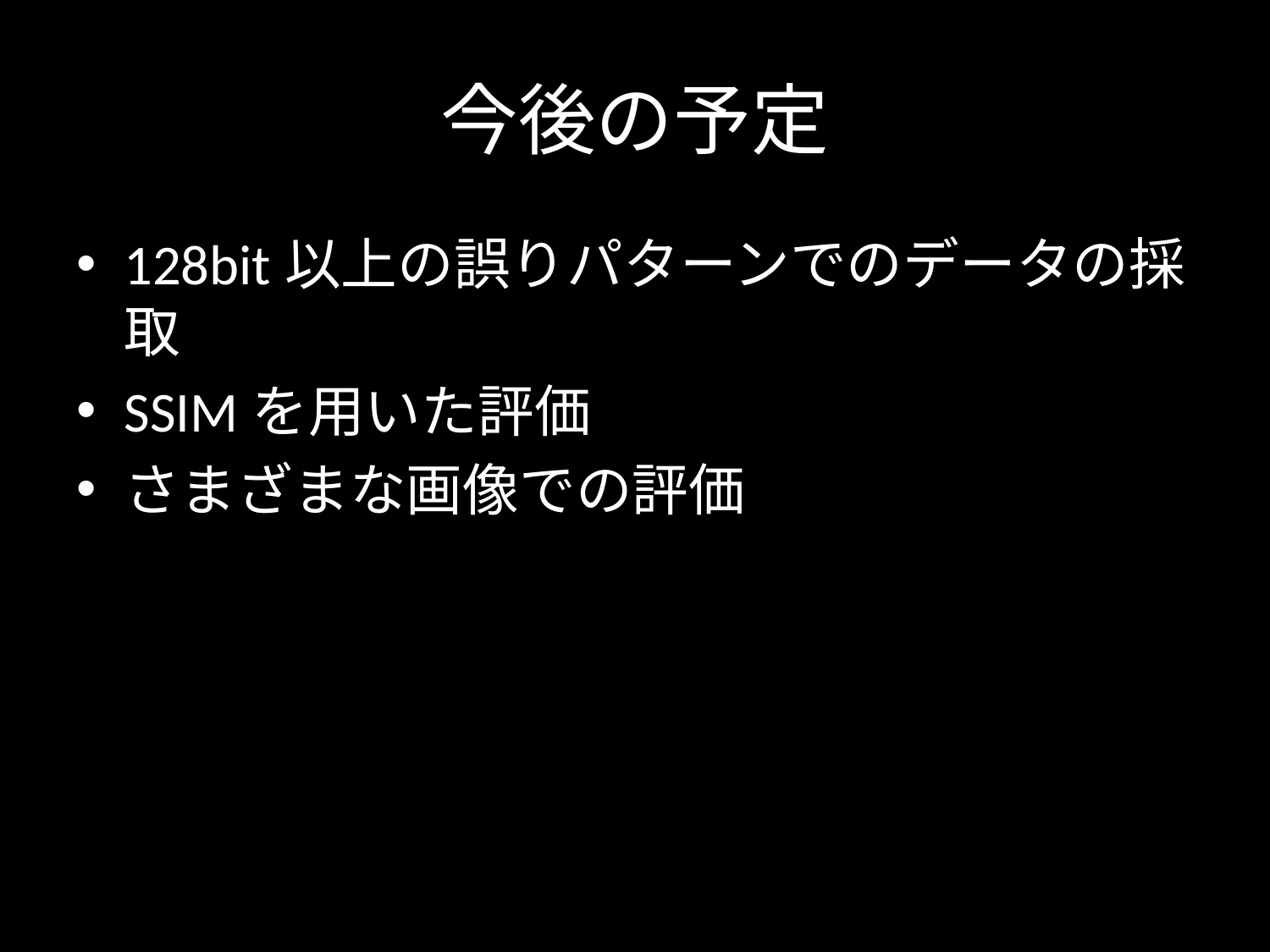

# 今後の予定
128bit以上の誤りパターンでのデータの採取
SSIMを用いた評価
さまざまな画像での評価